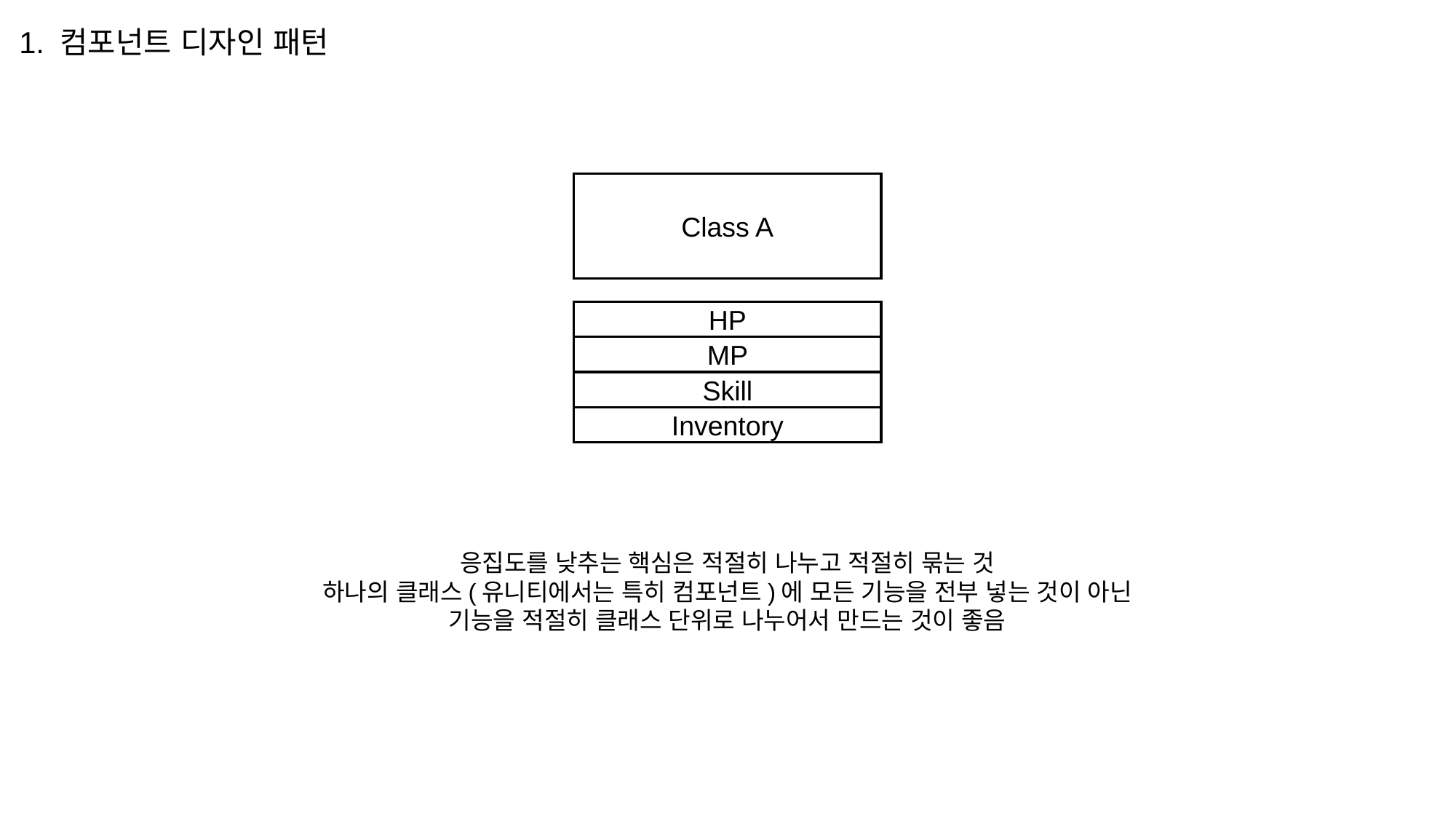

1. 컴포넌트 디자인 패턴
Class A
HP
MP
Skill
Inventory
응집도를 낮추는 핵심은 적절히 나누고 적절히 묶는 것
하나의 클래스(유니티에서는 특히 컴포넌트)에 모든 기능을 전부 넣는 것이 아닌
기능을 적절히 클래스 단위로 나누어서 만드는 것이 좋음